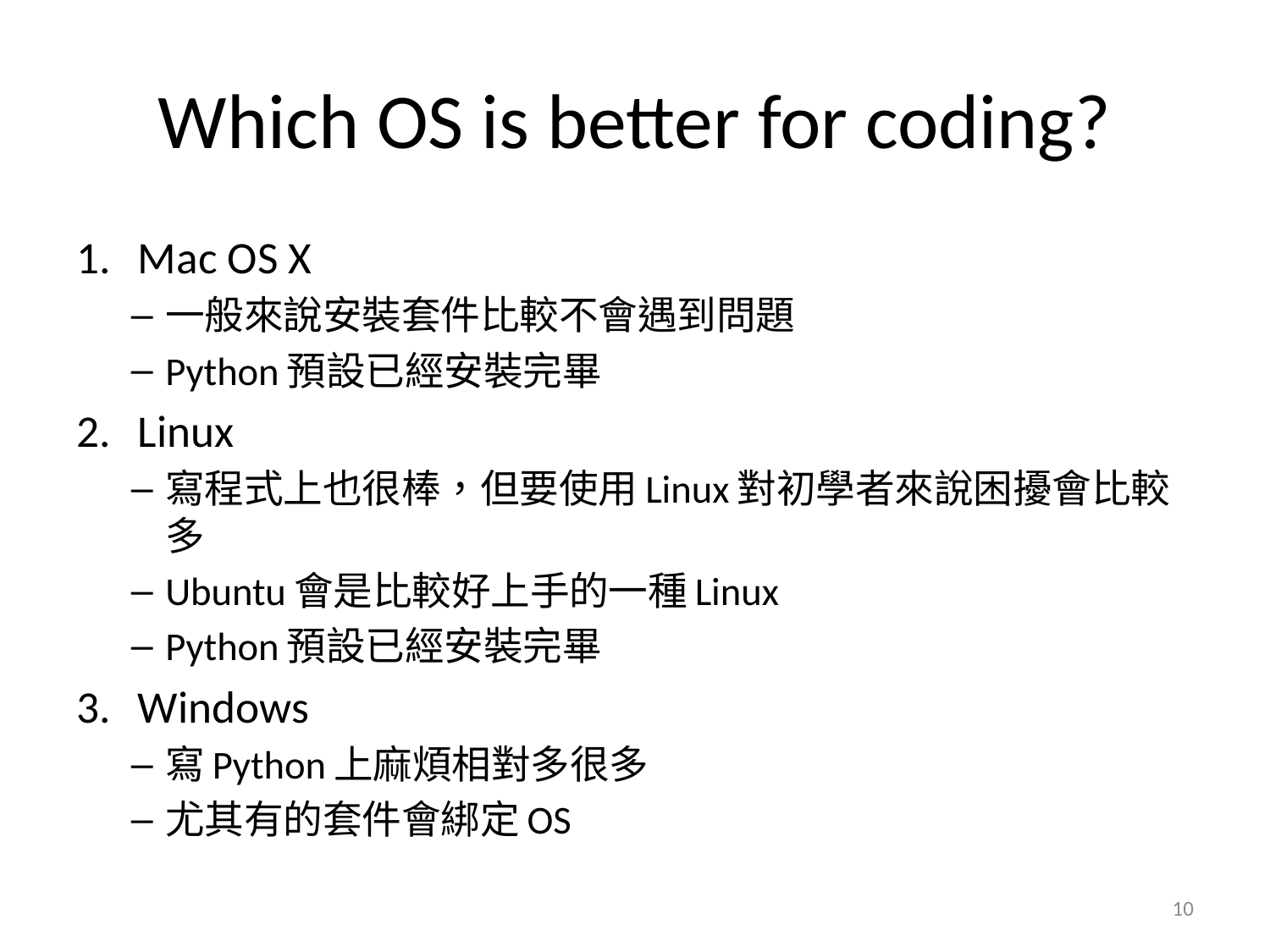

# Which OS is better for coding?
Mac OS X
一般來說安裝套件比較不會遇到問題
Python預設已經安裝完畢
Linux
寫程式上也很棒，但要使用Linux對初學者來說困擾會比較多
Ubuntu會是比較好上手的一種Linux
Python預設已經安裝完畢
Windows
寫Python上麻煩相對多很多
尤其有的套件會綁定OS
10